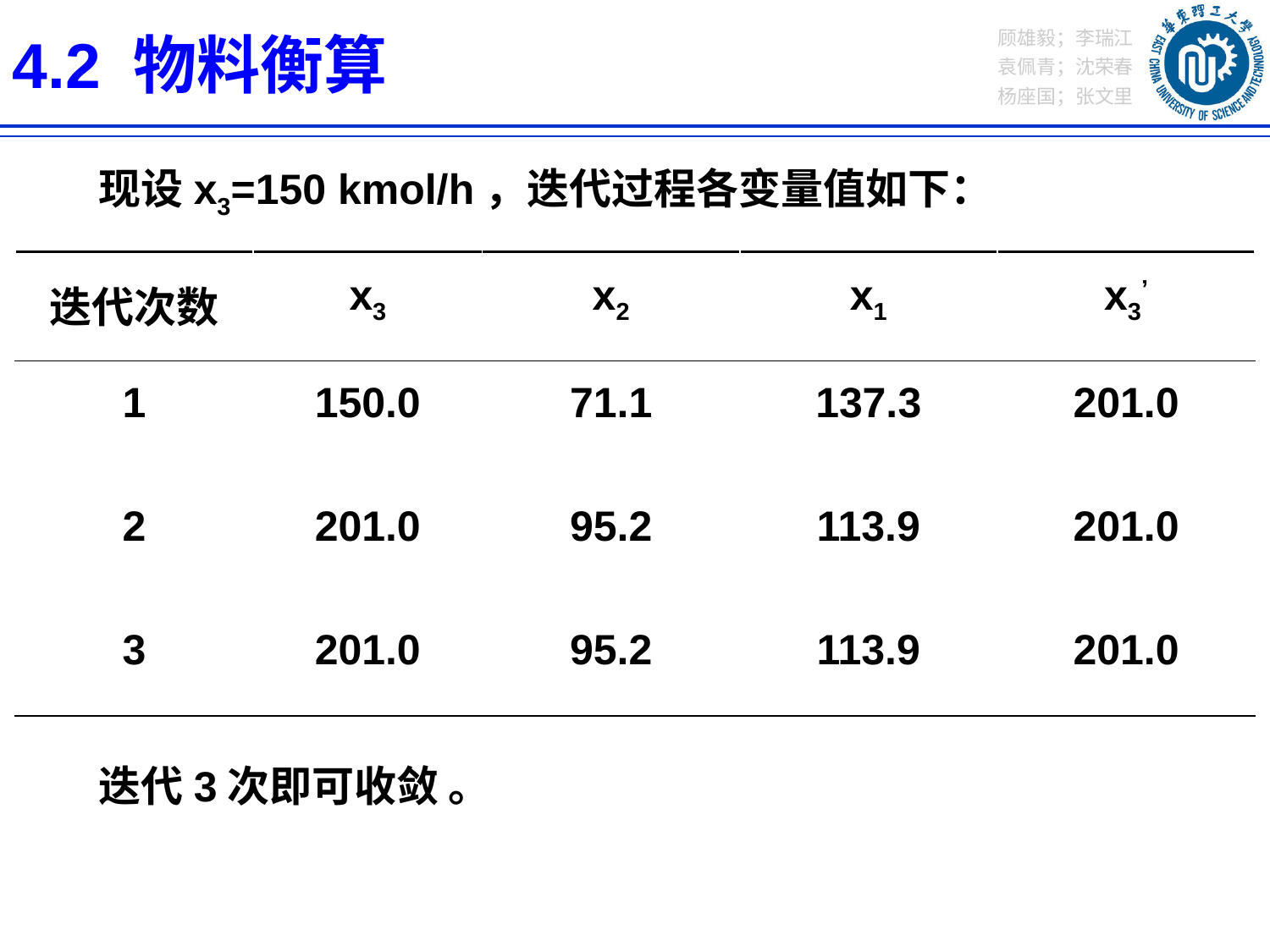

4.2 物料衡算
        现设x3=150 kmol/h，迭代过程各变量值如下：

        迭代3次即可收敛 。
| 迭代次数 | x3 | x2 | x1 | x3’ |
| --- | --- | --- | --- | --- |
| 1 | 150.0 | 71.1 | 137.3 | 201.0 |
| 2 | 201.0 | 95.2 | 113.9 | 201.0 |
| 3 | 201.0 | 95.2 | 113.9 | 201.0 |